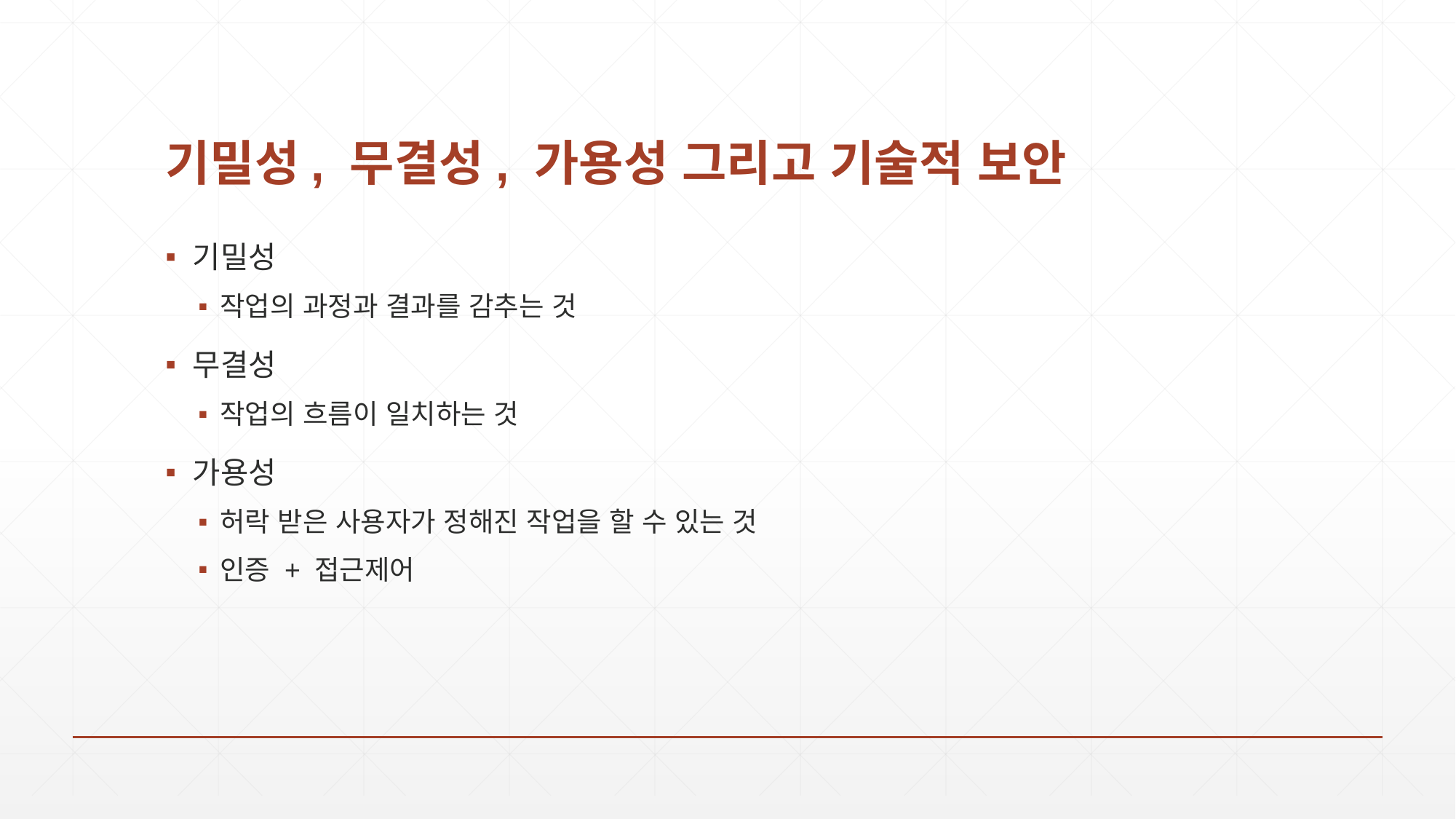

# 기밀성, 무결성, 가용성 그리고 기술적 보안
기밀성
작업의 과정과 결과를 감추는 것
무결성
작업의 흐름이 일치하는 것
가용성
허락 받은 사용자가 정해진 작업을 할 수 있는 것
인증 + 접근제어